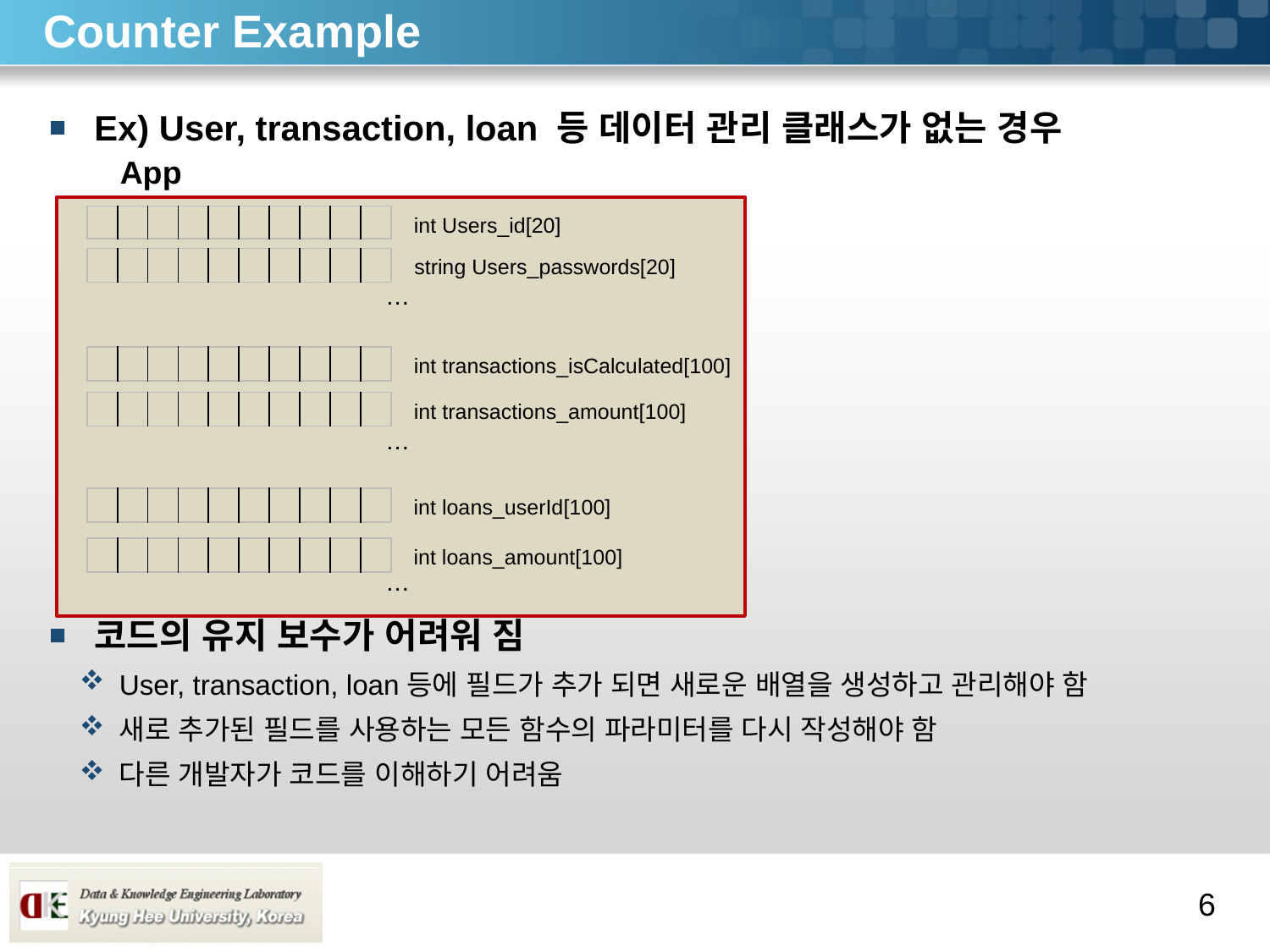

# Counter Example
Ex) User, transaction, loan 등 데이터 관리 클래스가 없는 경우

코드의 유지 보수가 어려워 짐
User, transaction, loan등에 필드가 추가 되면 새로운 배열을 생성하고 관리해야 함
새로 추가된 필드를 사용하는 모든 함수의 파라미터를 다시 작성해야 함
다른 개발자가 코드를 이해하기 어려움

App

int Users_id[20]
|  |  |  |  |  |  |  |  |  |  |
| --- | --- | --- | --- | --- | --- | --- | --- | --- | --- |
string Users_passwords[20]
|  |  |  |  |  |  |  |  |  |  |
| --- | --- | --- | --- | --- | --- | --- | --- | --- | --- |
…
int transactions_isCalculated[100]
|  |  |  |  |  |  |  |  |  |  |
| --- | --- | --- | --- | --- | --- | --- | --- | --- | --- |
int transactions_amount[100]
|  |  |  |  |  |  |  |  |  |  |
| --- | --- | --- | --- | --- | --- | --- | --- | --- | --- |
…
int loans_userId[100]
|  |  |  |  |  |  |  |  |  |  |
| --- | --- | --- | --- | --- | --- | --- | --- | --- | --- |
int loans_amount[100]
|  |  |  |  |  |  |  |  |  |  |
| --- | --- | --- | --- | --- | --- | --- | --- | --- | --- |
…